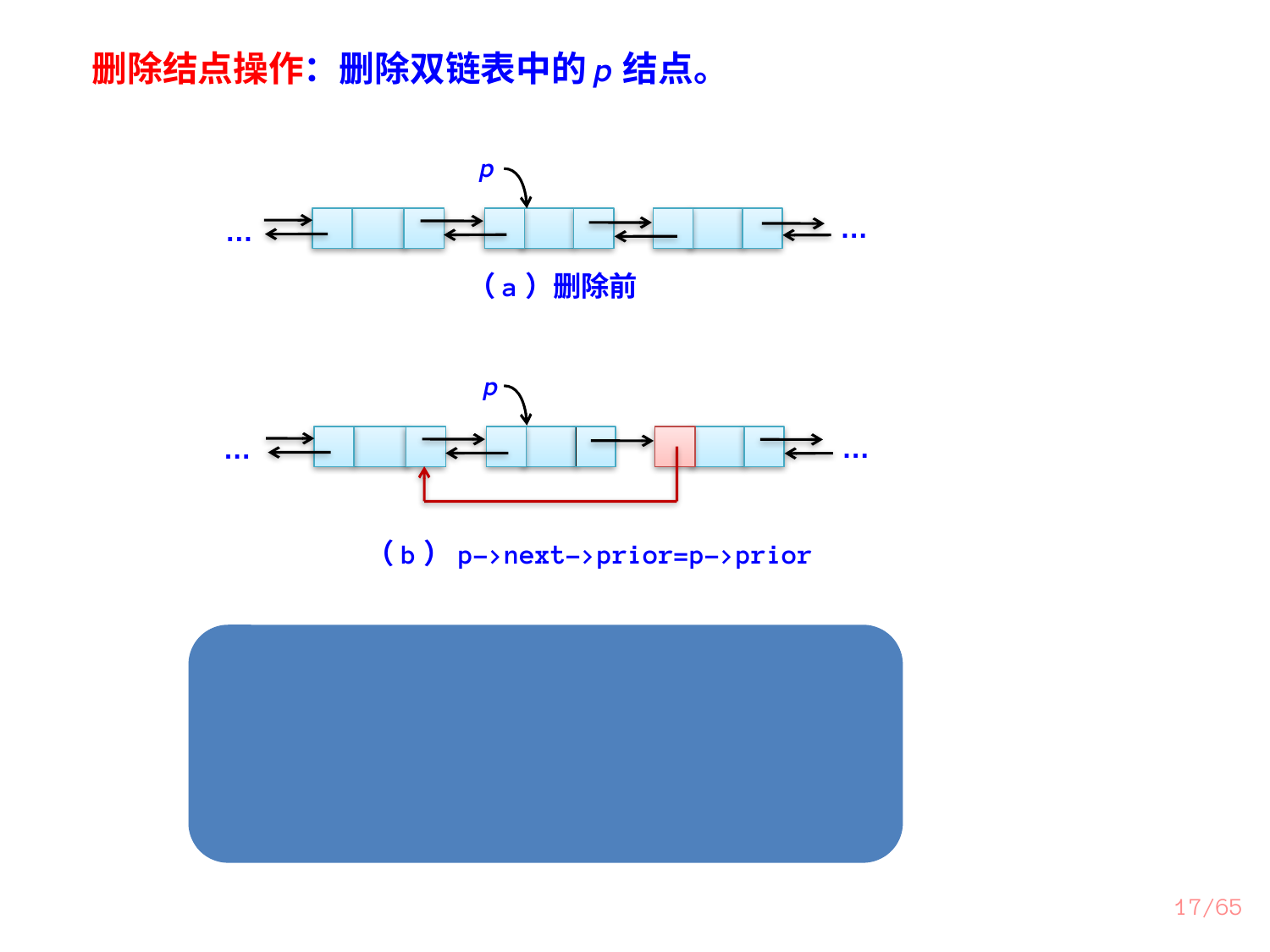

删除结点操作：删除双链表中的p结点。

p

…
…

（a）删除前

p

…
…

（b）p->next->prior=p->prior

p

…
…

（c）p->prior->next=p->next
17/65